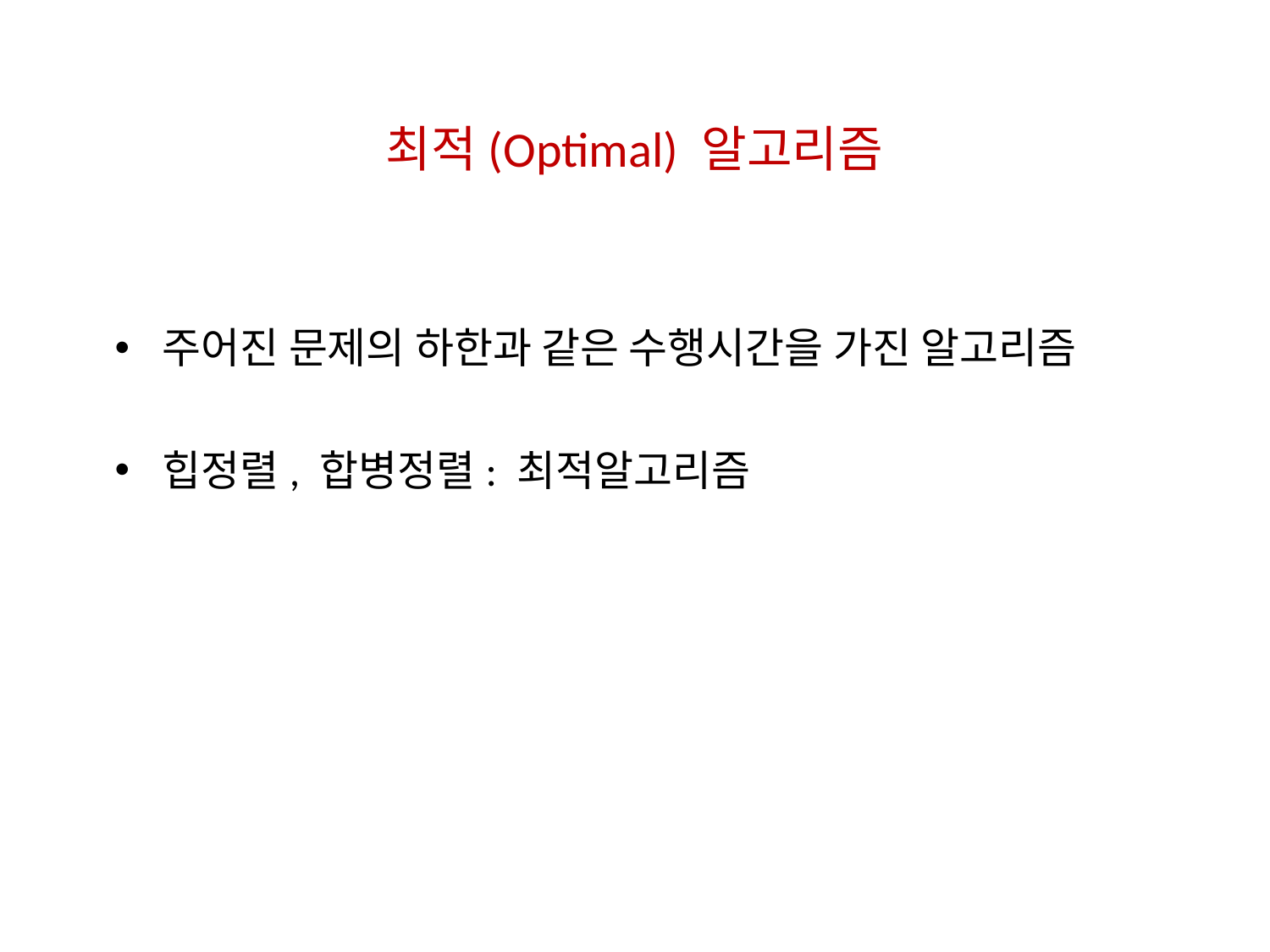

최적(Optimal) 알고리즘
주어진 문제의 하한과 같은 수행시간을 가진 알고리즘

힙정렬, 합병정렬: 최적알고리즘